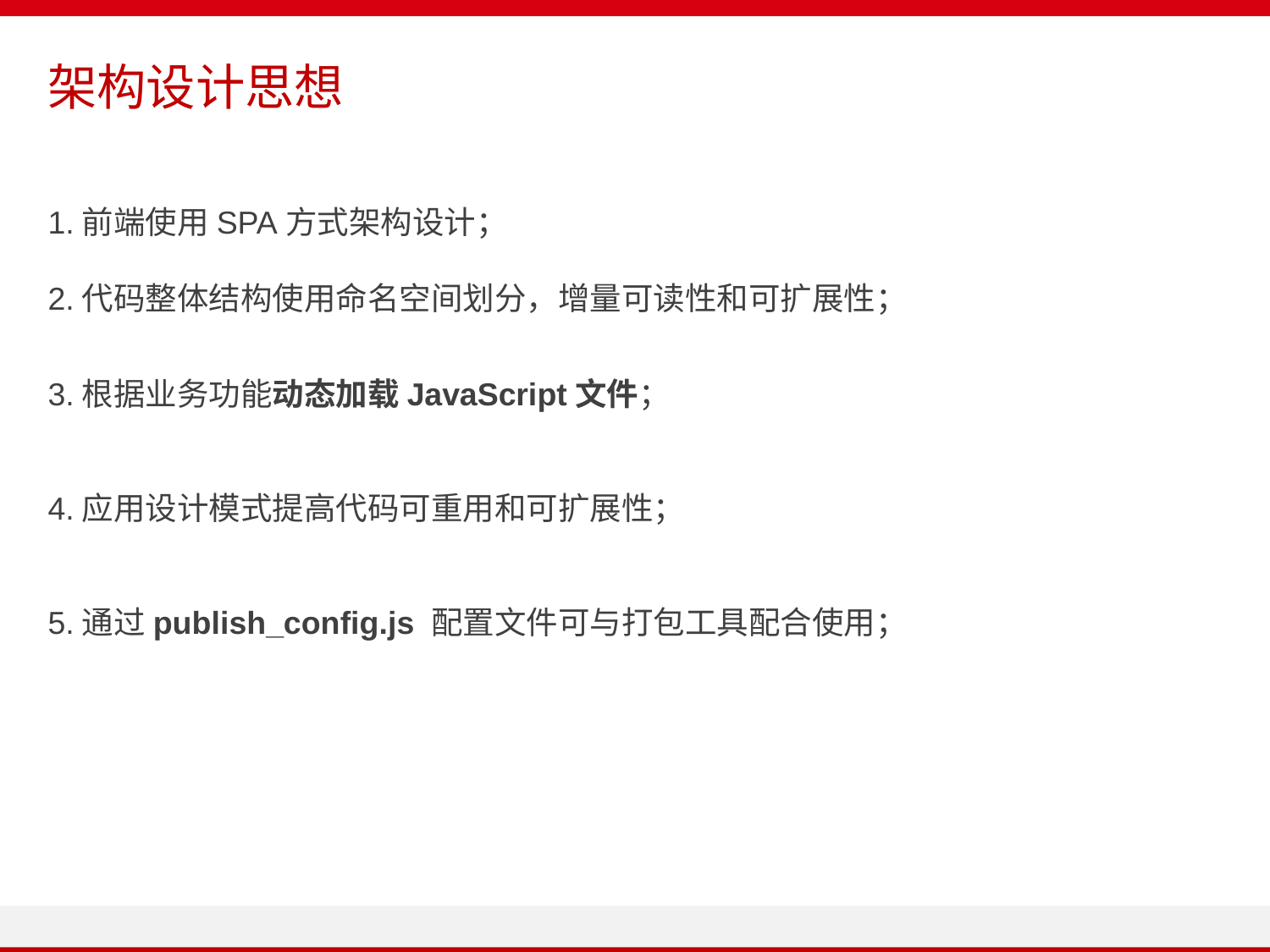

架构设计思想
1.前端使用SPA方式架构设计；

2.代码整体结构使用命名空间划分，增量可读性和可扩展性；

3.根据业务功能动态加载JavaScript文件；

4.应用设计模式提高代码可重用和可扩展性；

5.通过publish_config.js 配置文件可与打包工具配合使用；